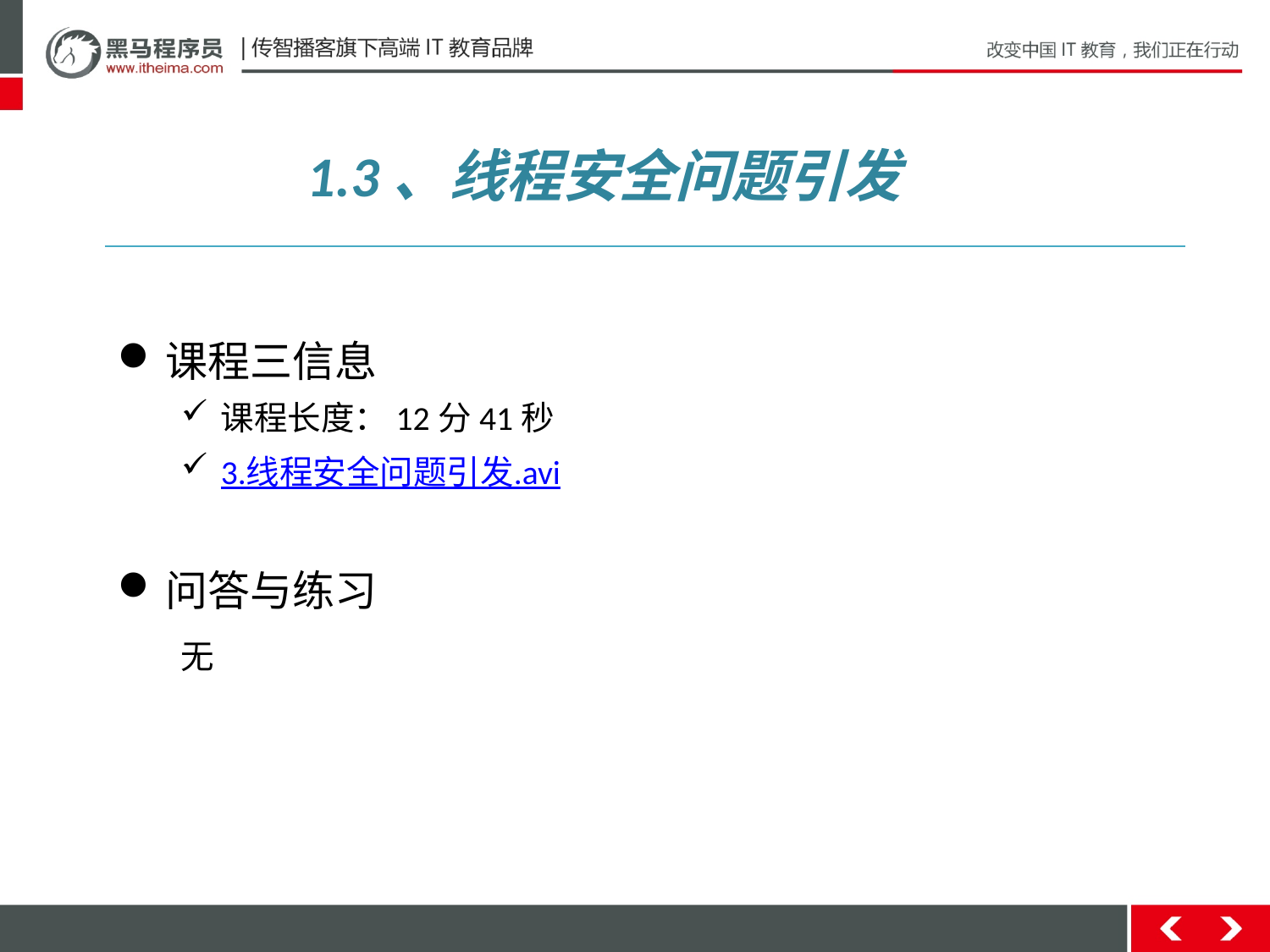

1.3、线程安全问题引发

课程三信息
课程长度：12分41秒
3.线程安全问题引发.avi

问答与练习
      无